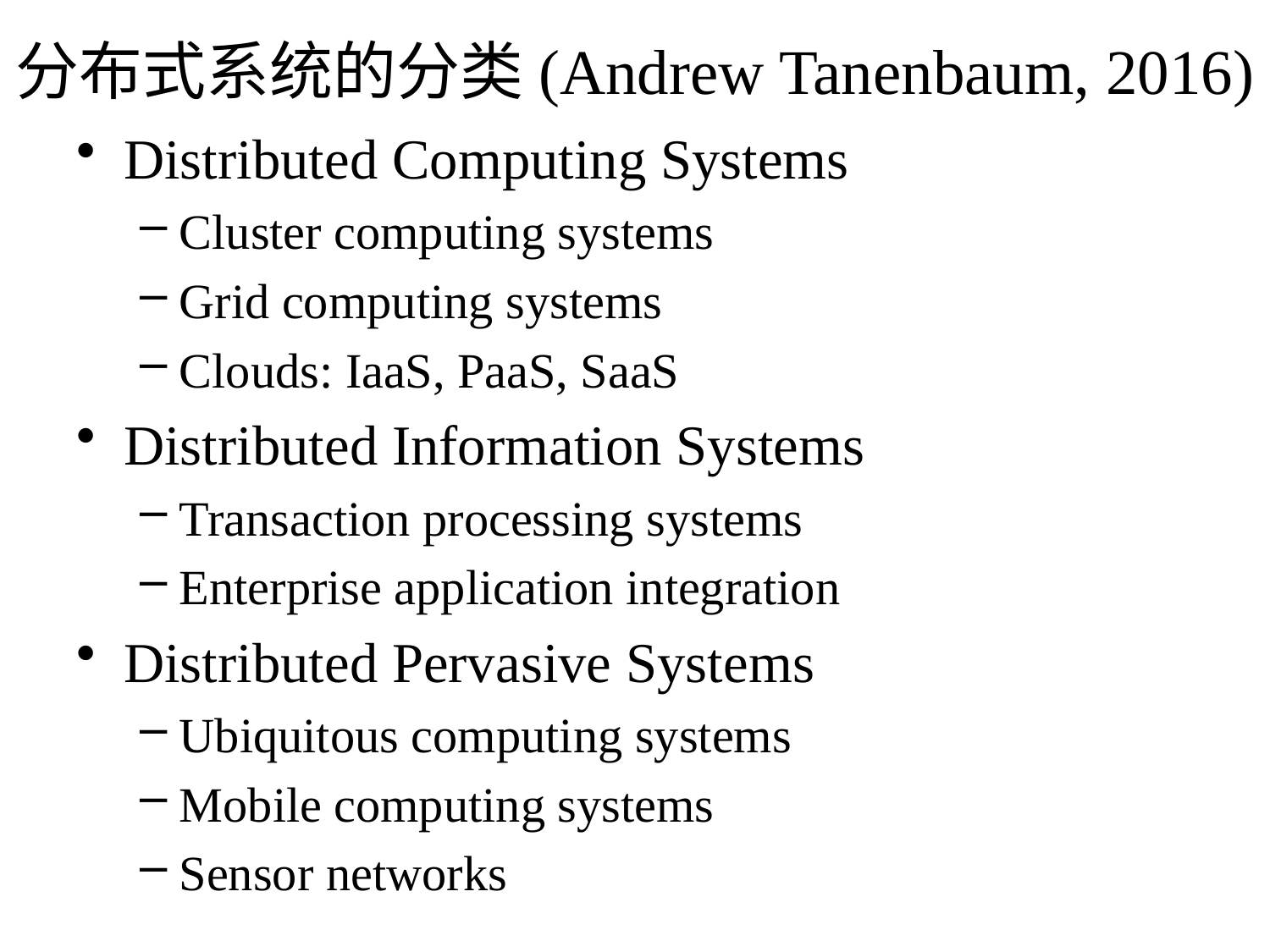

# 分布式系统的分类(Andrew Tanenbaum, 2016)
Distributed Computing Systems
Cluster computing systems
Grid computing systems
Clouds: IaaS, PaaS, SaaS
Distributed Information Systems
Transaction processing systems
Enterprise application integration
Distributed Pervasive Systems
Ubiquitous computing systems
Mobile computing systems
Sensor networks